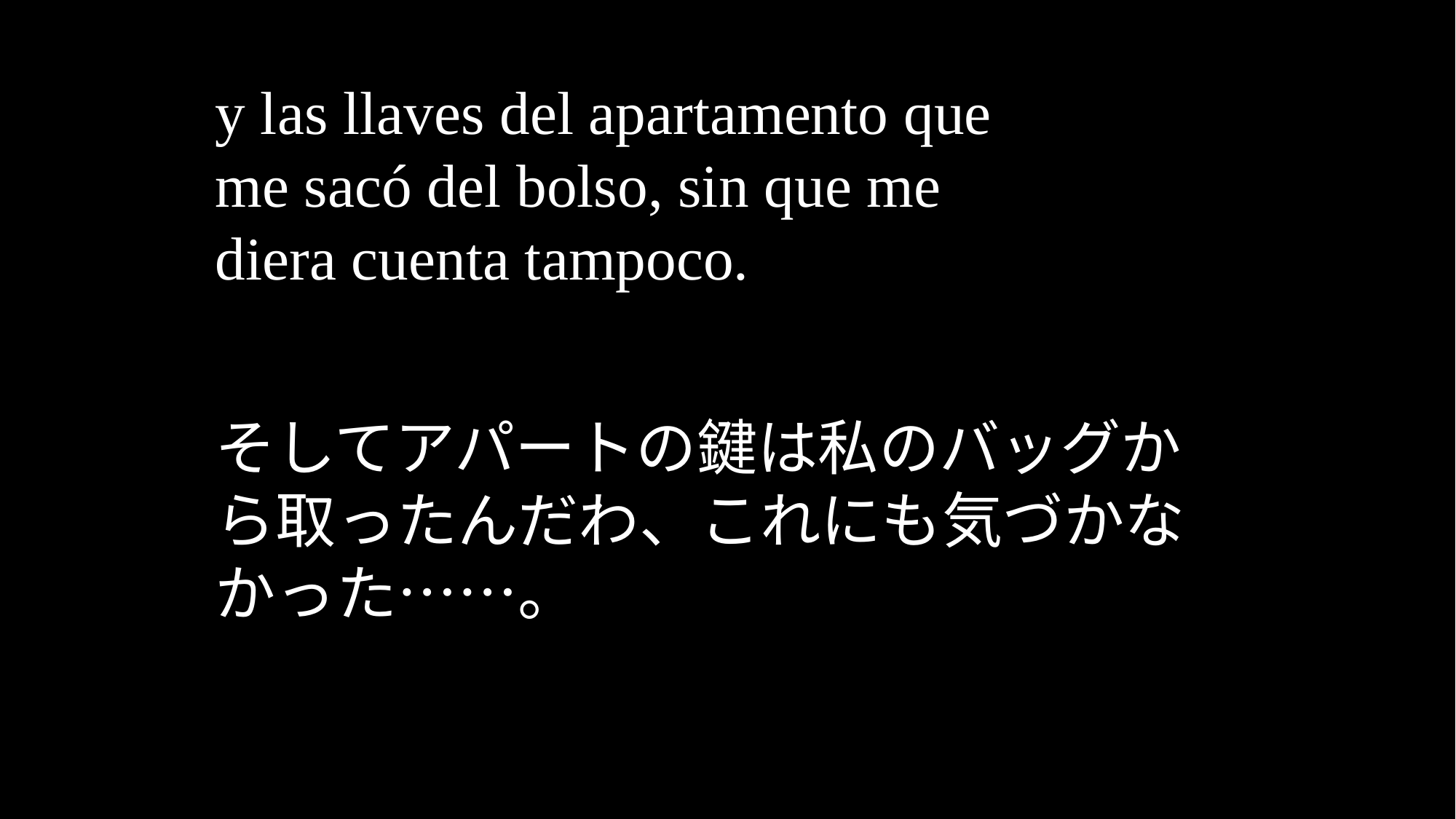

y las llaves del apartamento que me sacó del bolso, sin que me diera cuenta tampoco.

そしてアパートの鍵は私のバッグから取ったんだわ、これにも気づかなかった……。